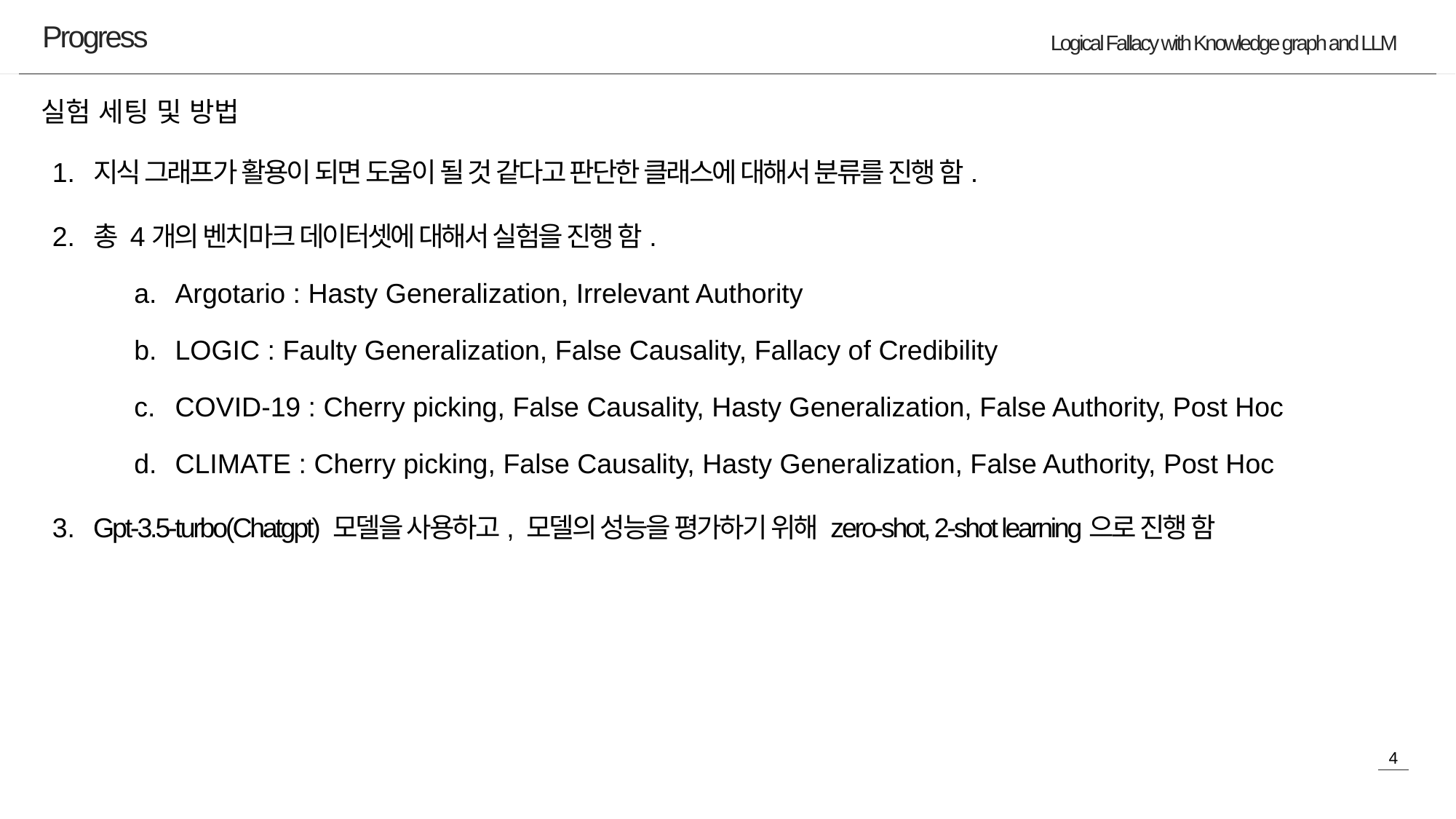

Progress
실험 세팅 및 방법
지식 그래프가 활용이 되면 도움이 될 것 같다고 판단한 클래스에 대해서 분류를 진행 함.
총 4개의 벤치마크 데이터셋에 대해서 실험을 진행 함.
Argotario : Hasty Generalization, Irrelevant Authority
LOGIC : Faulty Generalization, False Causality, Fallacy of Credibility
COVID-19 : Cherry picking, False Causality, Hasty Generalization, False Authority, Post Hoc
CLIMATE : Cherry picking, False Causality, Hasty Generalization, False Authority, Post Hoc
Gpt-3.5-turbo(Chatgpt) 모델을 사용하고, 모델의 성능을 평가하기 위해 zero-shot, 2-shot learning으로 진행 함